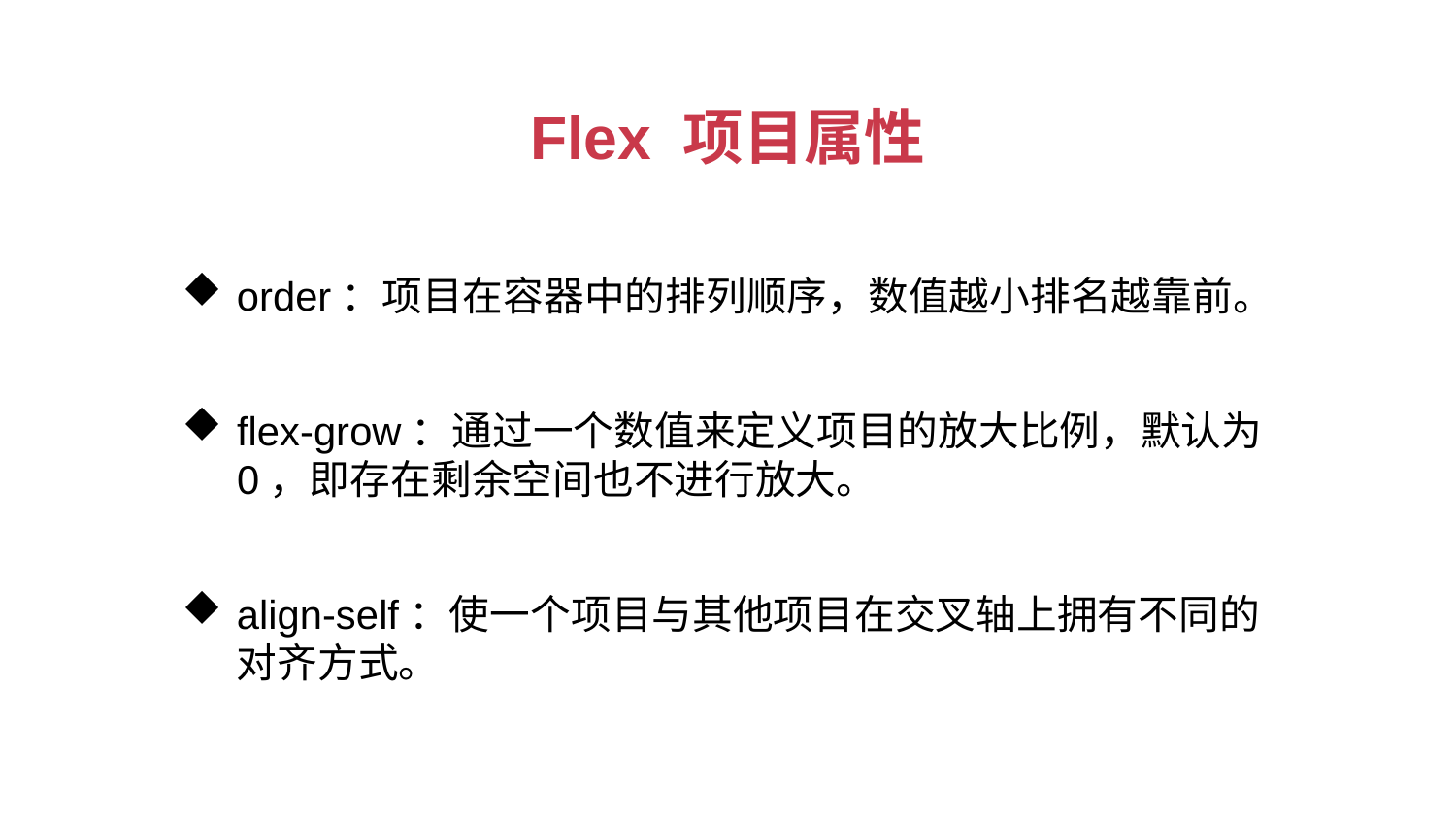

Flex 项目属性
order：项目在容器中的排列顺序，数值越小排名越靠前。
flex-grow：通过一个数值来定义项目的放大比例，默认为0，即存在剩余空间也不进行放大。
align-self：使一个项目与其他项目在交叉轴上拥有不同的对齐方式。